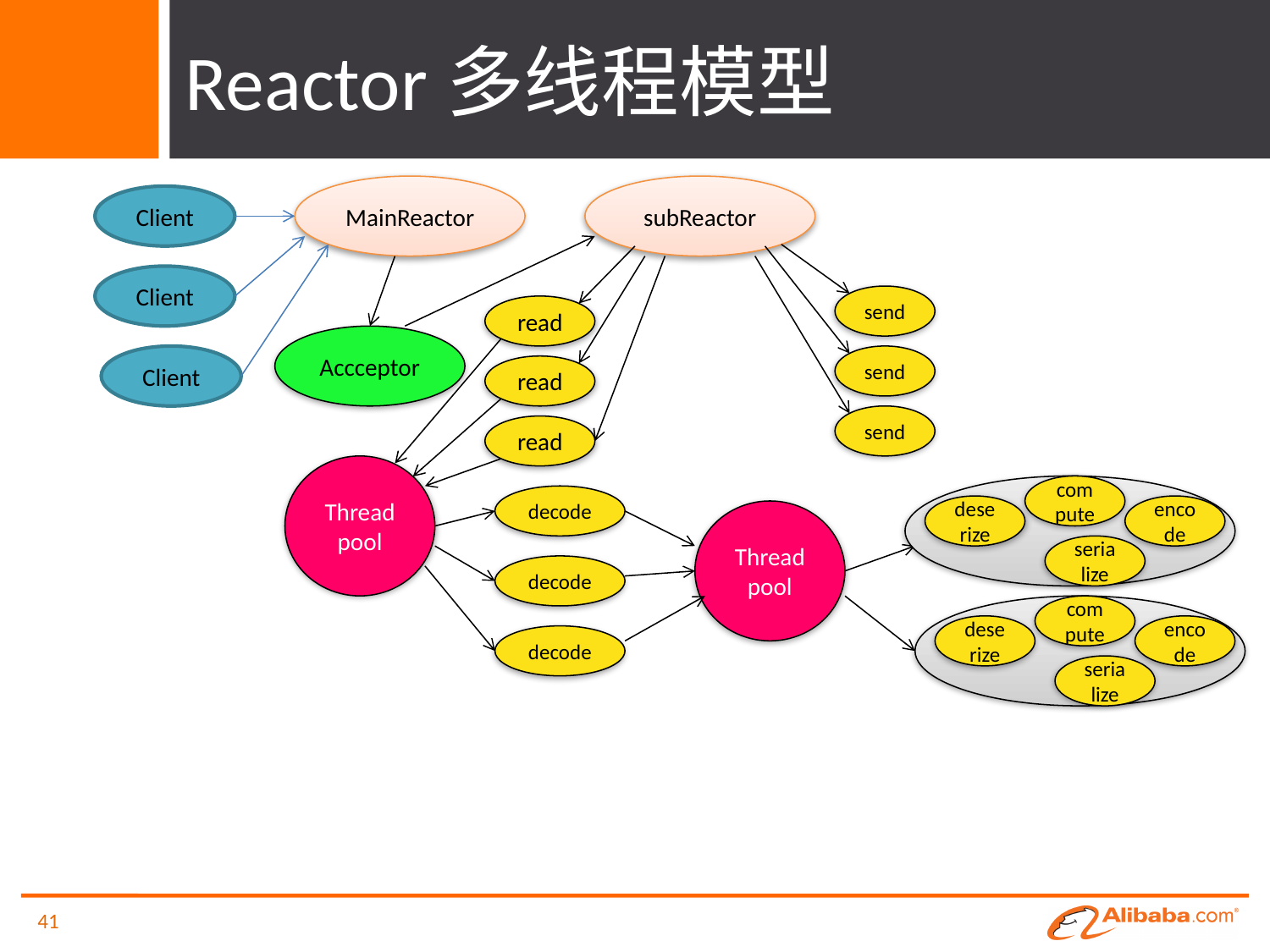

# Reactor多线程模型
MainReactor
subReactor
Client
Client
send
read
Accceptor
Client
send
read
send
read
Thread
pool

compute
decode
deserize
encode
Thread
pool
serialize
decode

compute
deserize
encode
decode
serialize
41